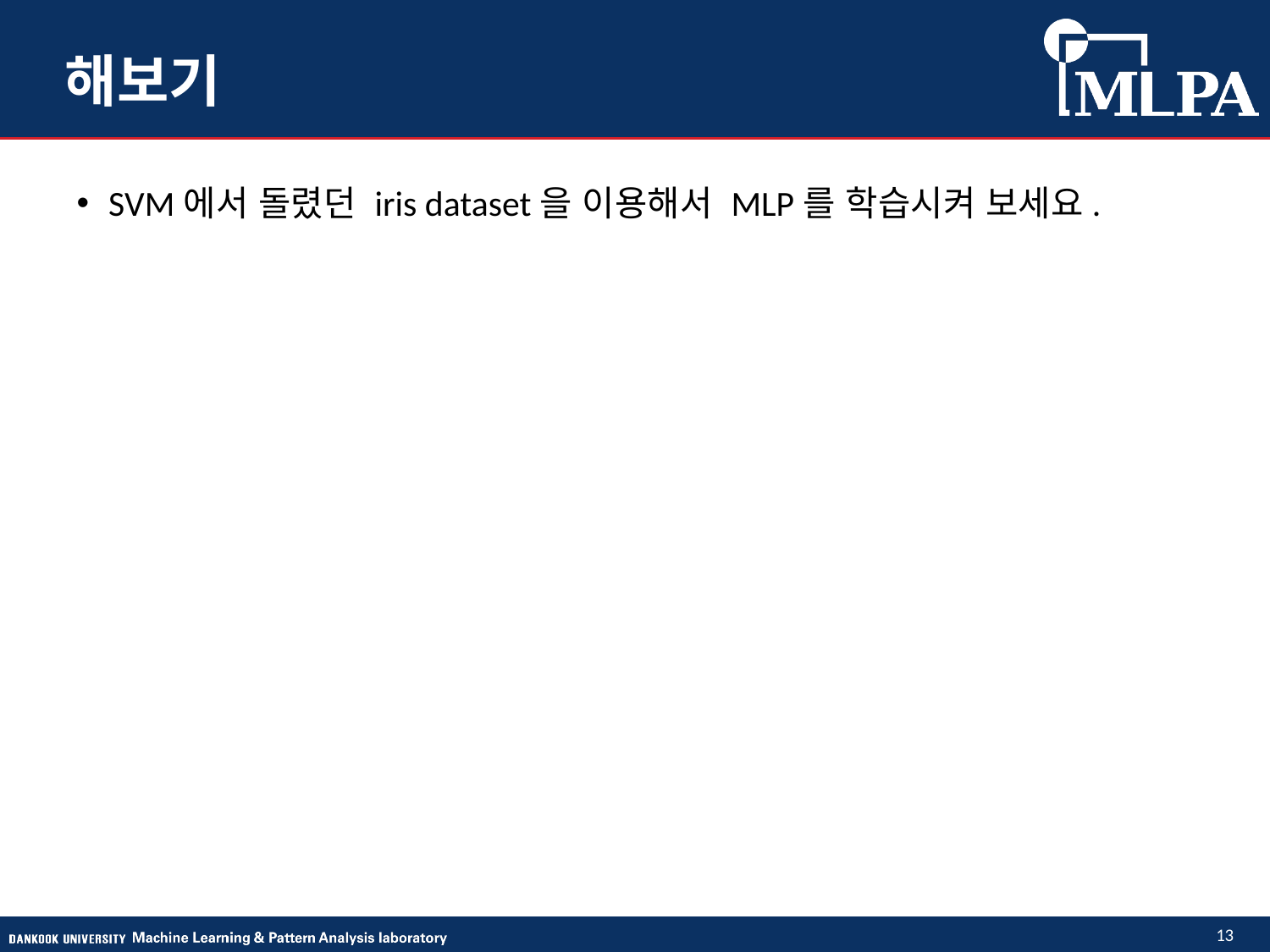

# 해보기
SVM에서 돌렸던 iris dataset을 이용해서 MLP를 학습시켜 보세요.

13